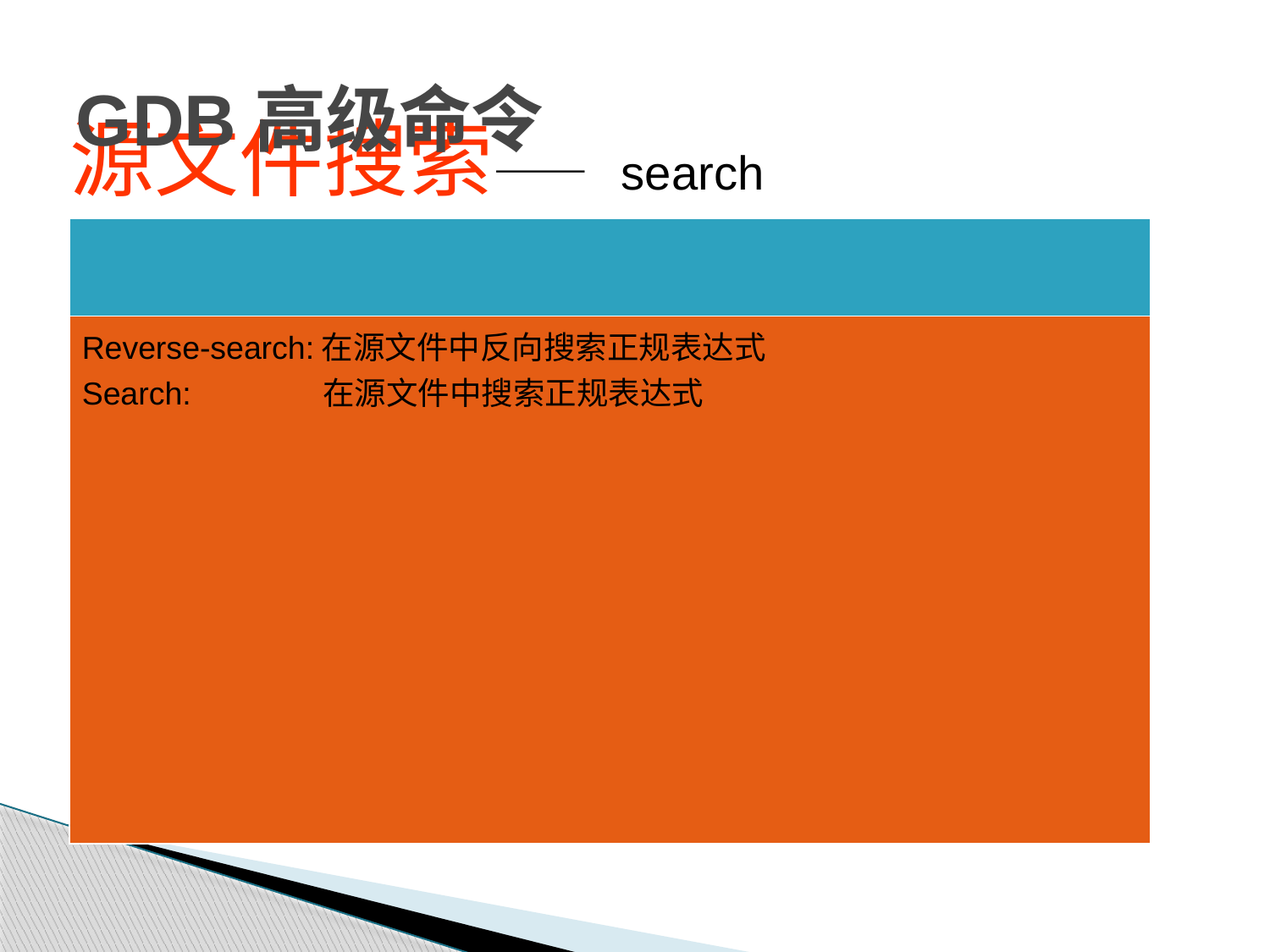

# GDB高级命令
源文件搜索——  search

|  |
| --- |
| Reverse-search:在源文件中反向搜索正规表达式 Search: 在源文件中搜索正规表达式 |